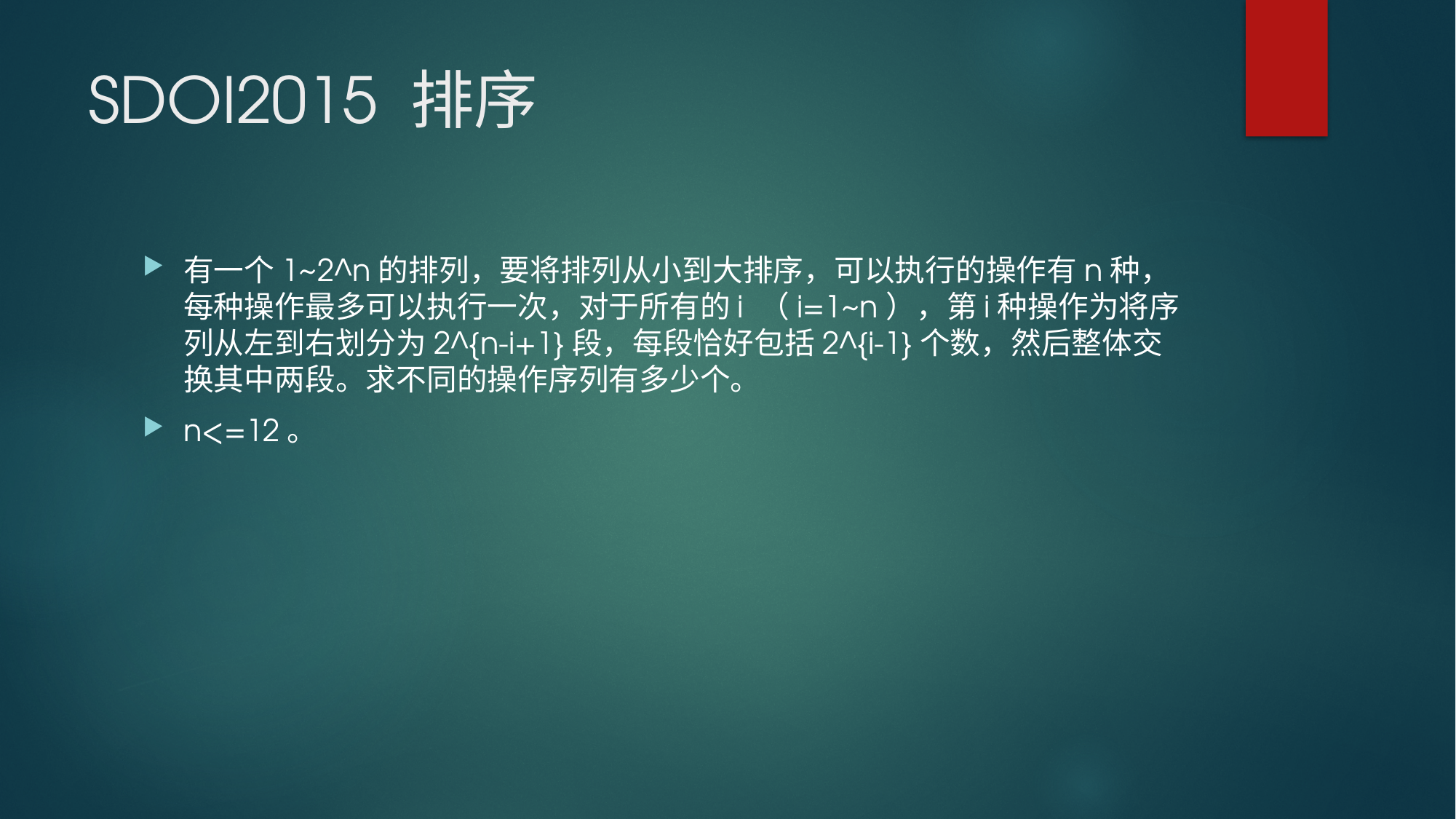

# SDOI2015 排序
有一个1~2^n的排列，要将排列从小到大排序，可以执行的操作有n种，每种操作最多可以执行一次，对于所有的i （i=1~n），第i种操作为将序列从左到右划分为2^{n-i+1}段，每段恰好包括2^{i-1}个数，然后整体交换其中两段。求不同的操作序列有多少个。
n<=12。